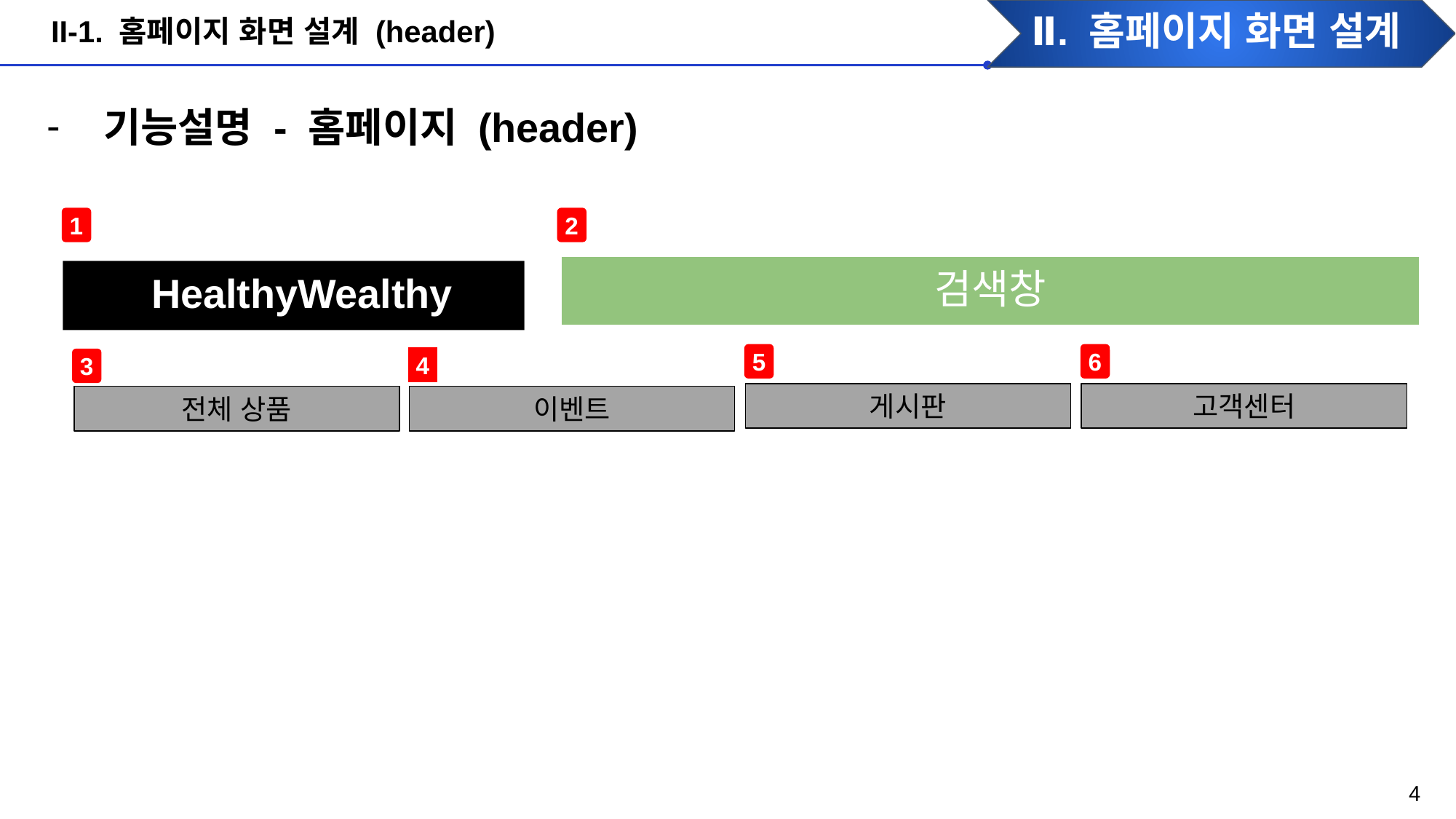

II-1. 홈페이지 화면 설계 (header)
Ⅱ. 홈페이지 화면 설계
기능설명 - 홈페이지 (header)
1
2
검색창
HealthyWealthy
ㅓ
5
6
4
3
게시판
고객센터
전체 상품
이벤트